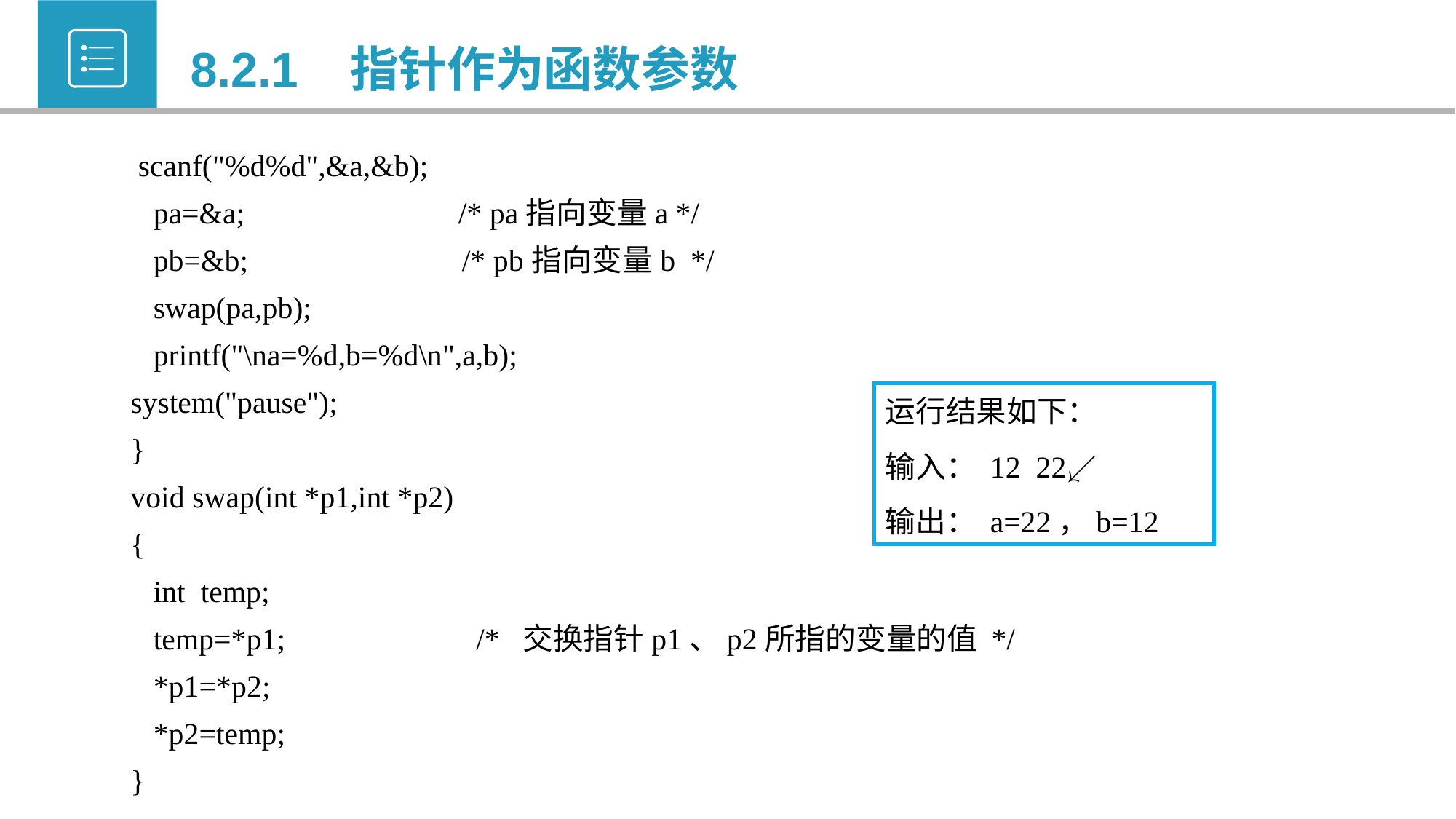

8.2.1   指针作为函数参数
 scanf("%d%d",&a,&b);
   pa=&a;                            /* pa指向变量a */
   pb=&b;                            /* pb指向变量b  */
   swap(pa,pb);
   printf("\na=%d,b=%d\n",a,b);
system("pause");
}
void swap(int *p1,int *p2)
{
   int  temp;
   temp=*p1;                         /*  交换指针p1、p2所指的变量的值 */
   *p1=*p2;
   *p2=temp;
}
运行结果如下：
输入： 12  22↙
输出： a=22，b=12